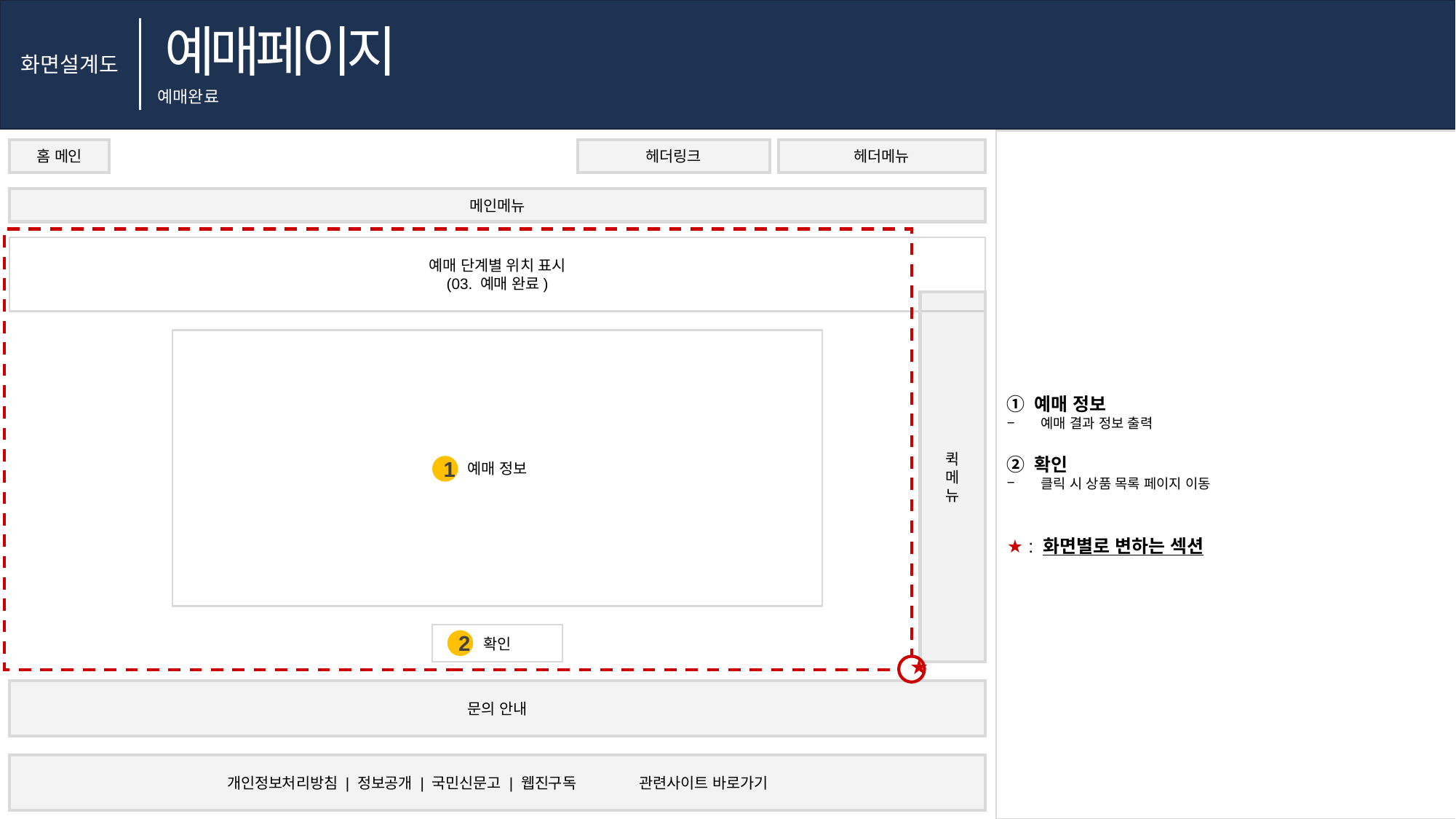

예매페이지
화면설계도
예매완료
① 예매 정보
예매 결과 정보 출력

② 확인
클릭 시 상품 목록 페이지 이동

★ : 화면별로 변하는 섹션
헤더링크
홈 메인
헤더메뉴
메인메뉴
예매 단계별 위치 표시
(03. 예매 완료)
퀵
메
뉴
예매 정보
확인
문의 안내
개인정보처리방침 | 정보공개 | 국민신문고 | 웹진구독               관련사이트 바로가기

1
2
★